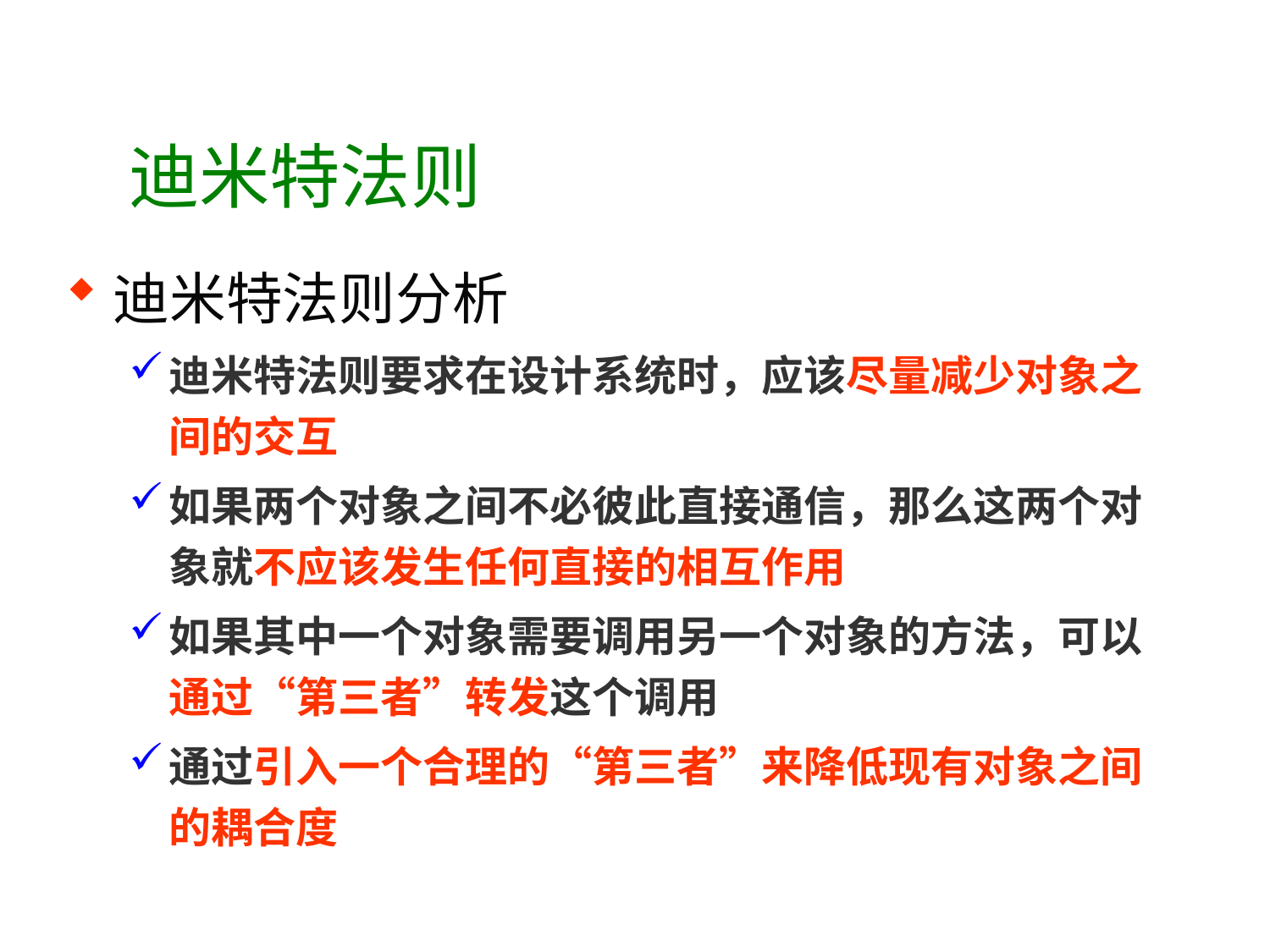

# 迪米特法则
迪米特法则分析
迪米特法则要求在设计系统时，应该尽量减少对象之间的交互
如果两个对象之间不必彼此直接通信，那么这两个对象就不应该发生任何直接的相互作用
如果其中一个对象需要调用另一个对象的方法，可以通过“第三者”转发这个调用
通过引入一个合理的“第三者”来降低现有对象之间的耦合度